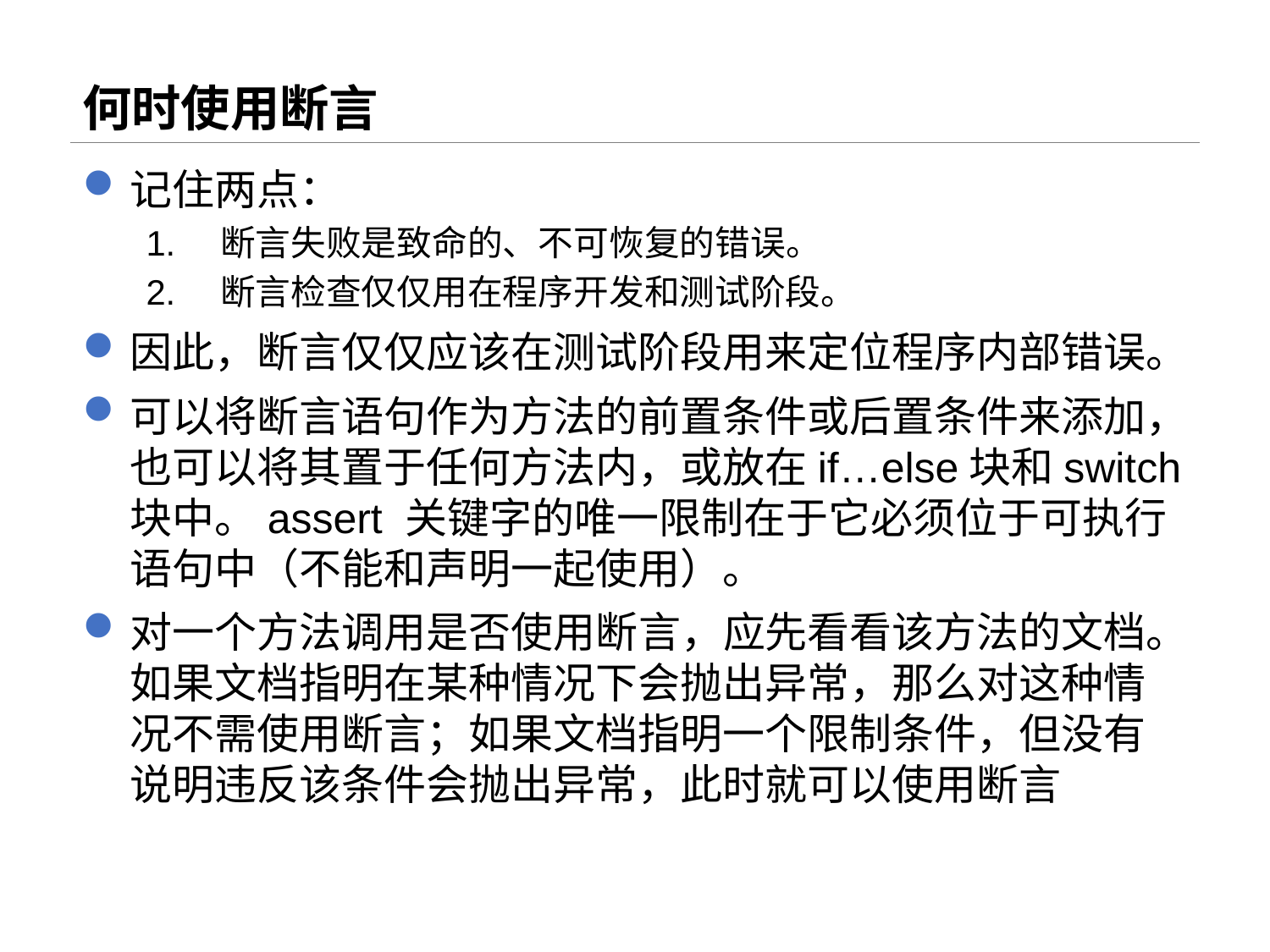

# 何时使用断言
记住两点：
断言失败是致命的、不可恢复的错误。
断言检查仅仅用在程序开发和测试阶段。
因此，断言仅仅应该在测试阶段用来定位程序内部错误。
可以将断言语句作为方法的前置条件或后置条件来添加，也可以将其置于任何方法内，或放在if…else块和switch块中。assert 关键字的唯一限制在于它必须位于可执行语句中（不能和声明一起使用）。
对一个方法调用是否使用断言，应先看看该方法的文档。如果文档指明在某种情况下会抛出异常，那么对这种情况不需使用断言；如果文档指明一个限制条件，但没有说明违反该条件会抛出异常，此时就可以使用断言
79